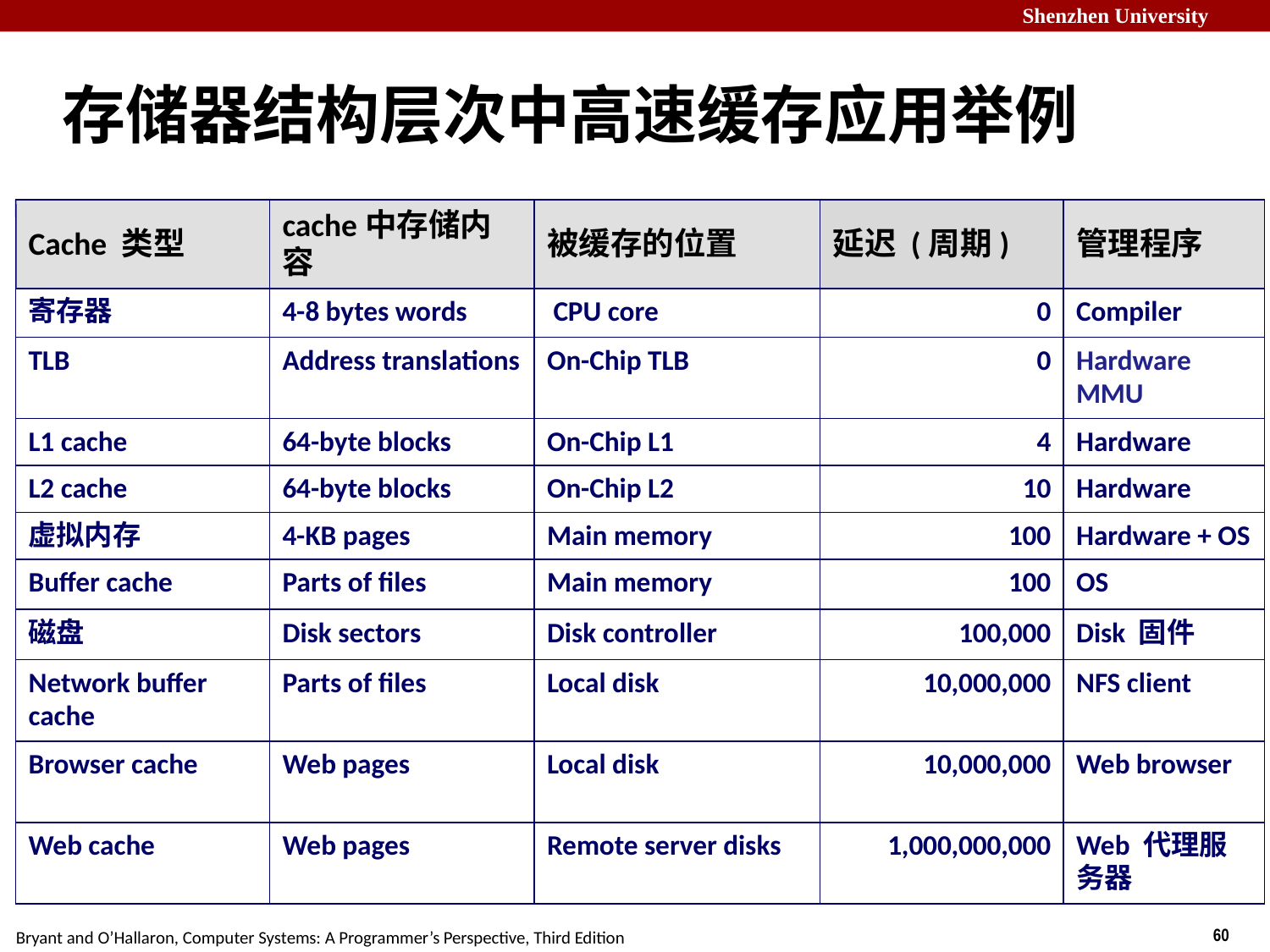

# 存储器结构层次中高速缓存应用举例
Cache 类型

cache中存储内容
被缓存的位置
延迟 (周期)
管理程序
寄存器
4-8 bytes words
 CPU core
0
Compiler
TLB
Address translations
On-Chip TLB
0
Hardware MMU
L1 cache
64-byte blocks
On-Chip L1
4
Hardware
L2 cache
64-byte blocks
On-Chip L2
10
Hardware
虚拟内存
4-KB pages
Main memory
100
Hardware + OS
Buffer cache
Parts of files
Main memory
100
OS
磁盘
Disk sectors
Disk controller
100,000
Disk 固件
Network buffer cache
Parts of files
Local disk
10,000,000
NFS client
Browser cache
Web pages
Local disk
10,000,000
Web browser
Web cache
Web pages
Remote server disks
1,000,000,000
Web 代理服务器